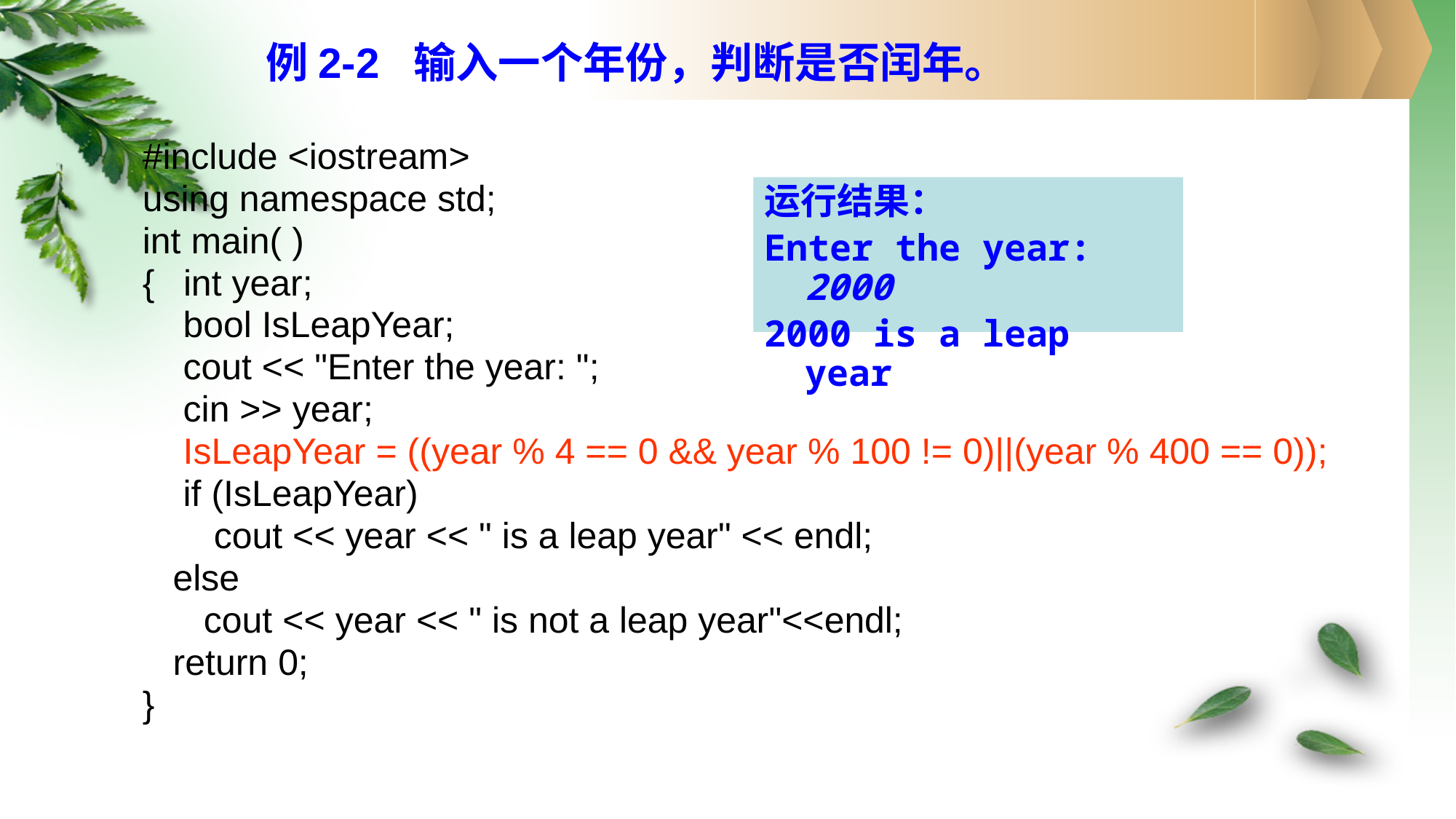

例2-2  输入一个年份，判断是否闰年。
#include <iostream>
using namespace std;
int main( )
{	int year;
    bool IsLeapYear;
    cout << "Enter the year: ";
    cin >> year;
    IsLeapYear = ((year % 4 == 0 && year % 100 != 0)||(year % 400 == 0));
    if (IsLeapYear)
	   cout << year << " is a leap year" << endl;
   else
	  cout << year << " is not a leap year"<<endl;
   return 0;
}
运行结果：
Enter the year: 2000
2000 is a leap year